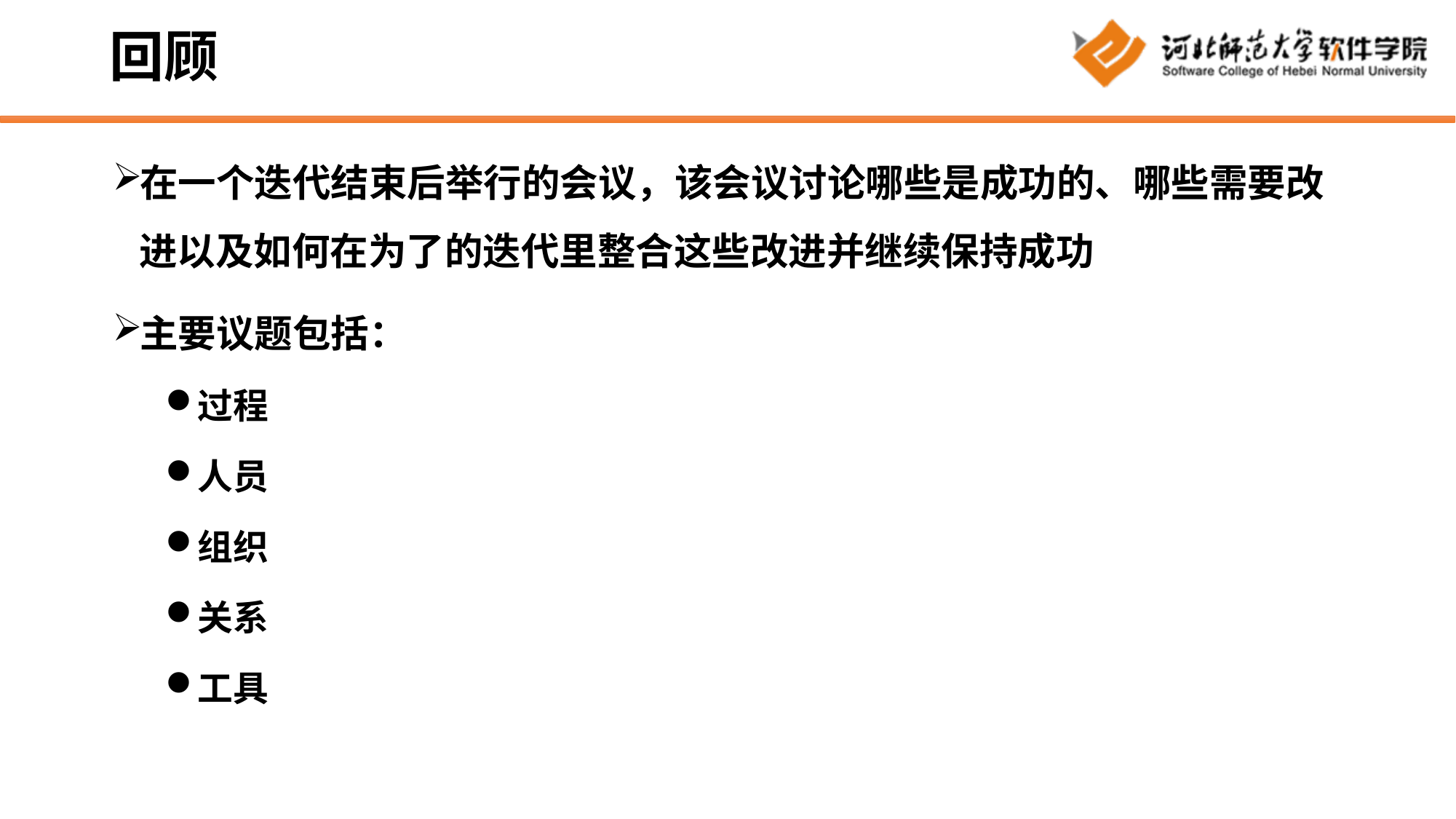

# 回顾
在一个迭代结束后举行的会议，该会议讨论哪些是成功的、哪些需要改进以及如何在为了的迭代里整合这些改进并继续保持成功
主要议题包括：
过程
人员
组织
关系
工具